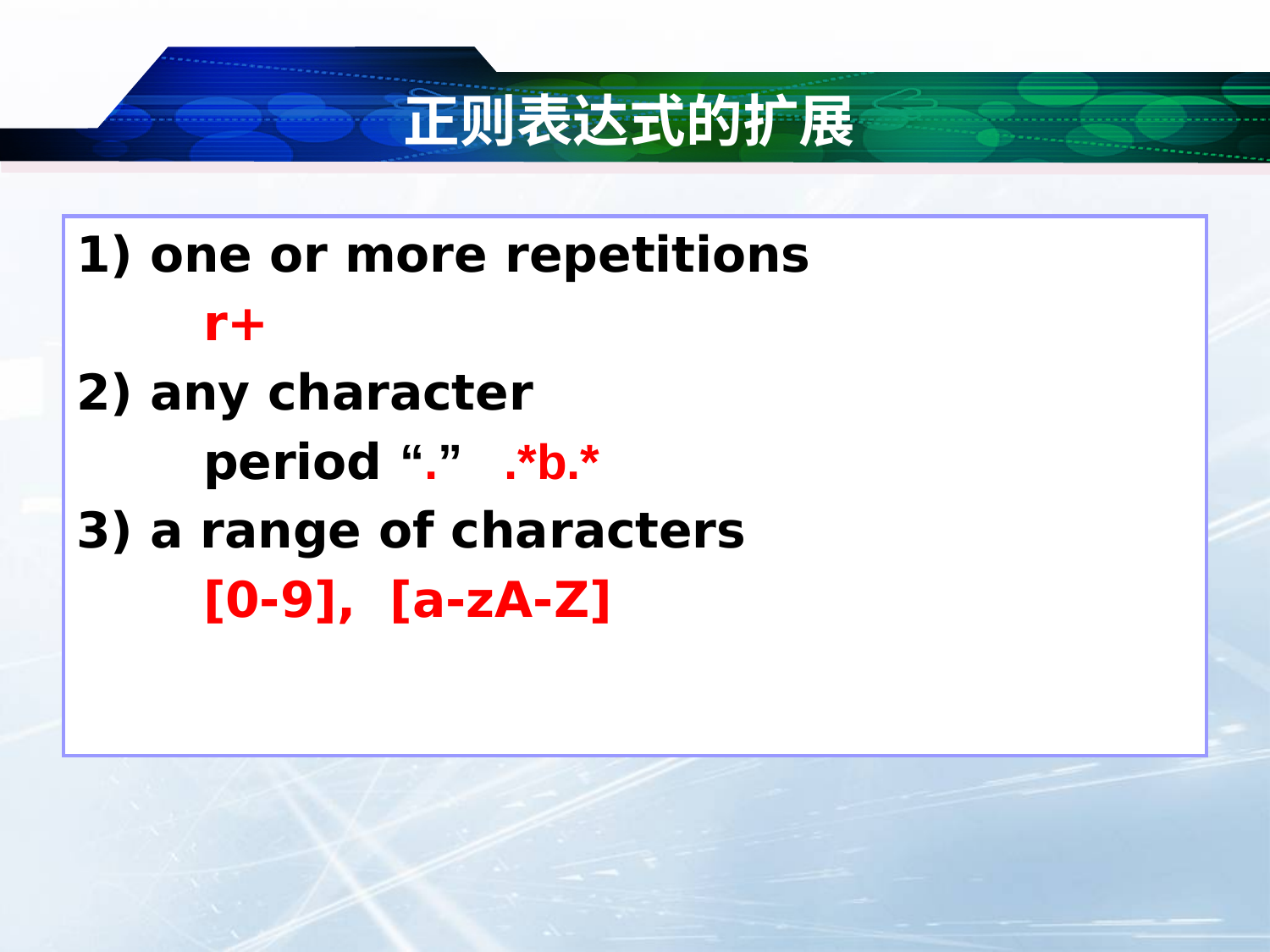

# 正则表达式的扩展
1) one or more repetitions
r+
2) any character
period “.”   .*b.*
3) a range of characters
[0-9],  [a-zA-Z]